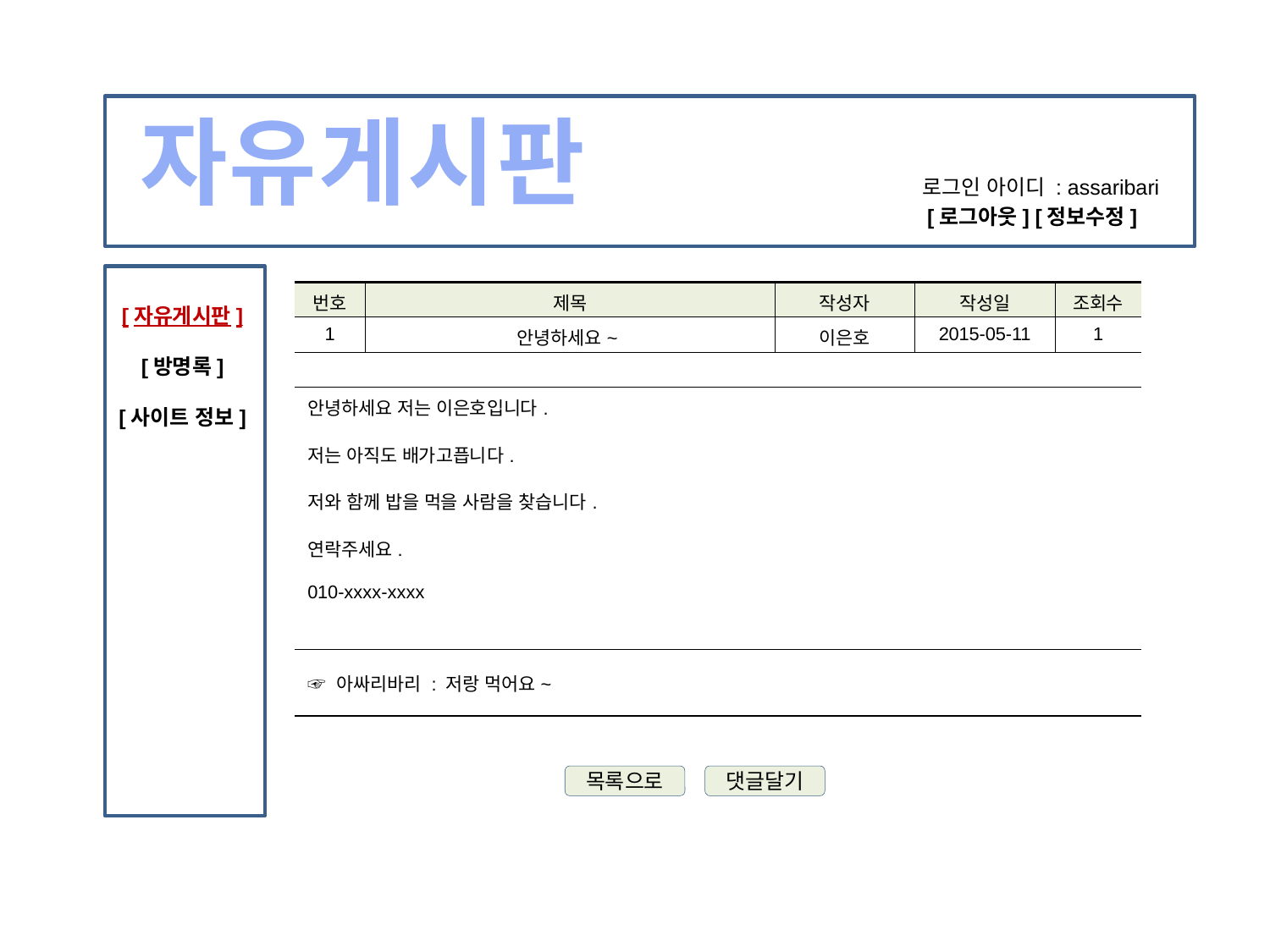

자유게시판

로그인 아이디 : assaribari
[로그아웃] [정보수정]

| 번호 | 제목 | 작성자 | 작성일 | 조회수 |
| --- | --- | --- | --- | --- |
| 1 | 안녕하세요~ | 이은호 | 2015-05-11 | 1 |
|  |  |  |  |  |
| 안녕하세요 저는 이은호입니다. 저는 아직도 배가고픕니다. 저와 함께 밥을 먹을 사람을 찾습니다. 연락주세요. 010-xxxx-xxxx |  |  |  |  |
| ☞ 아싸리바리 : 저랑 먹어요~ |  |  |  |  |
[자유게시판]

[방명록]

[사이트 정보]
목록으로
댓글달기